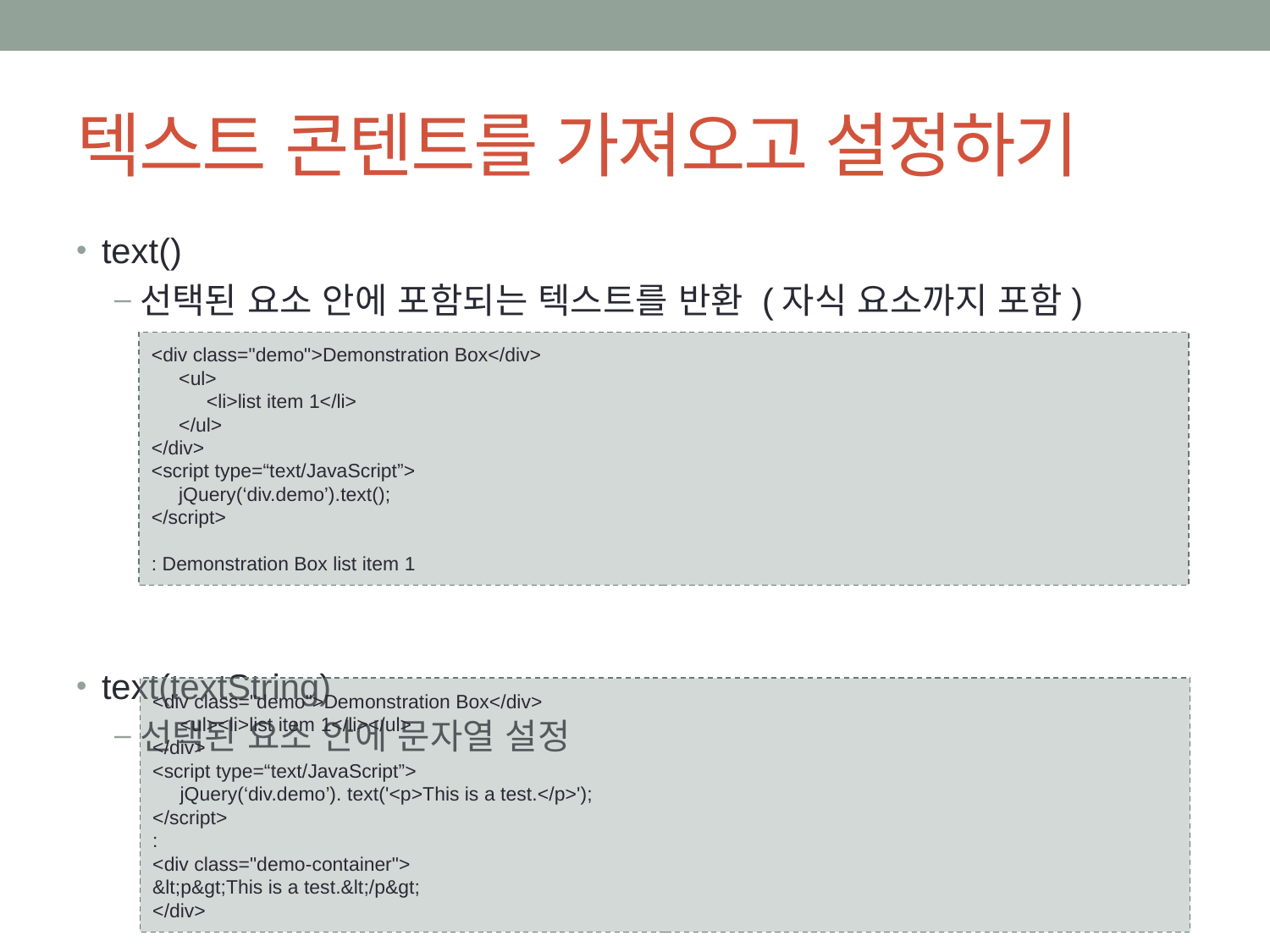

# 텍스트 콘텐트를 가져오고 설정하기
text()
선택된 요소 안에 포함되는 텍스트를 반환 (자식 요소까지 포함)

text(textString)
선택된 요소 안에 문자열 설정

<div class="demo">Demonstration Box</div>
     <ul>
          <li>list item 1</li>
     </ul>
</div>
<script type=“text/JavaScript”>
     jQuery(‘div.demo’).text();
</script>

: Demonstration Box list item 1
<div class="demo">Demonstration Box</div>
     <ul><li>list item 1</li></ul>
</div>
<script type=“text/JavaScript”>
     jQuery(‘div.demo’). text('<p>This is a test.</p>');
</script>
:
<div class="demo-container">
&lt;p&gt;This is a test.&lt;/p&gt;
</div>